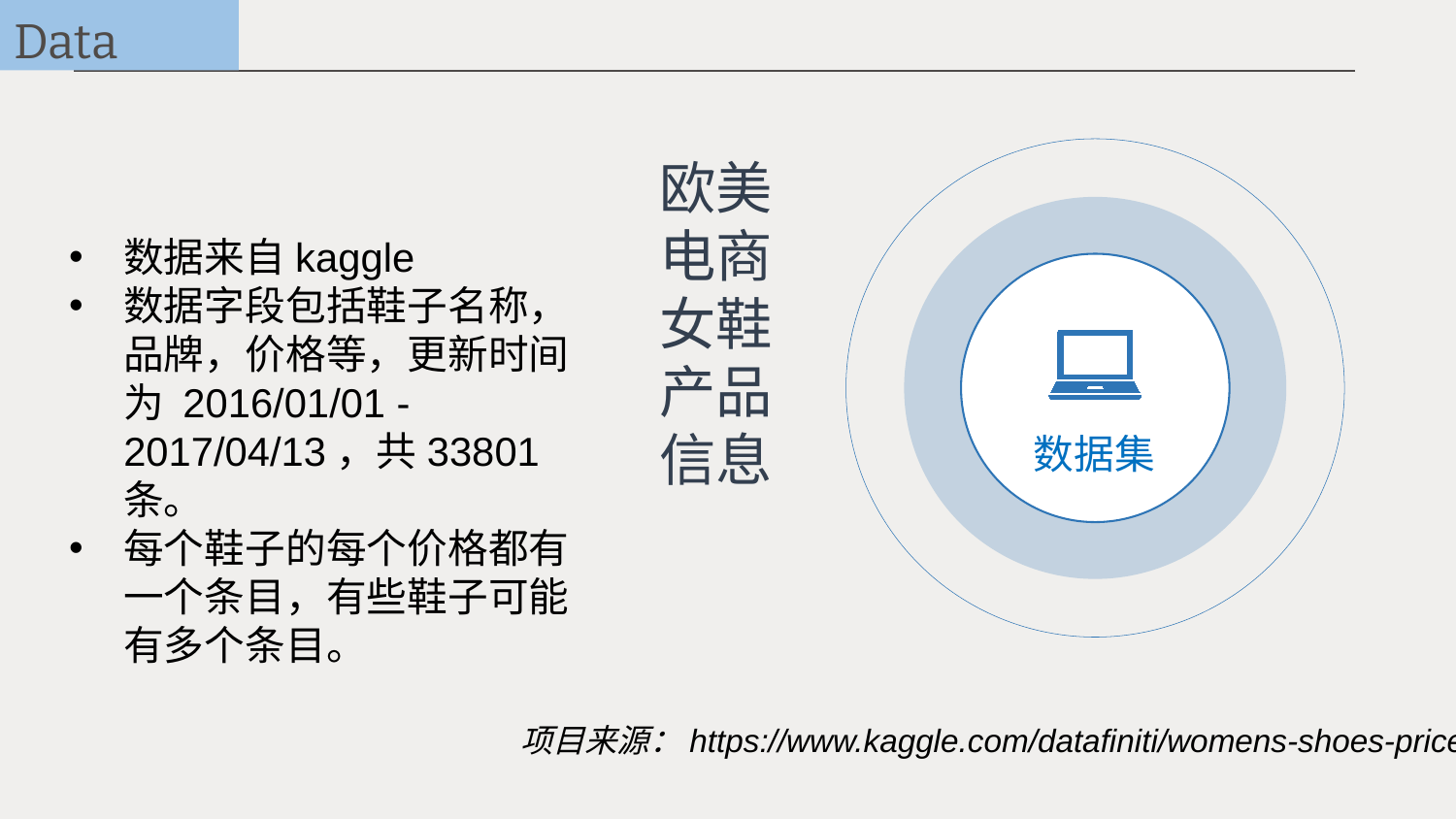

Data

欧美电商女鞋产品信息

数据来自kaggle
数据字段包括鞋子名称，品牌，价格等，更新时间为 2016/01/01 - 2017/04/13，共33801条。
每个鞋子的每个价格都有一个条目，有些鞋子可能有多个条目。

数据集
项目来源：https://www.kaggle.com/datafiniti/womens-shoes-prices